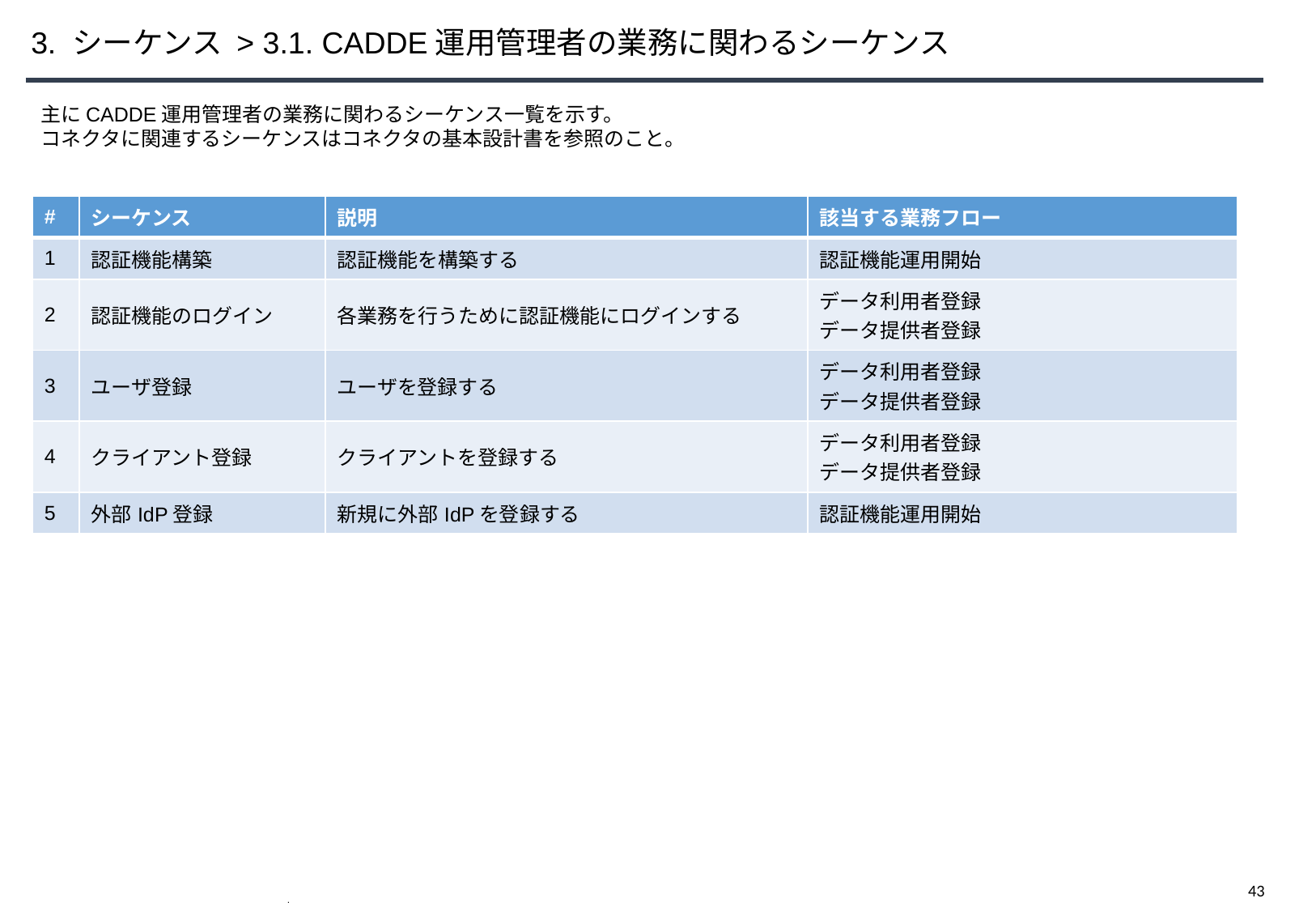

# 3. シーケンス > 3.1. CADDE運用管理者の業務に関わるシーケンス
主にCADDE運用管理者の業務に関わるシーケンス一覧を示す。
コネクタに関連するシーケンスはコネクタの基本設計書を参照のこと。
| # | シーケンス | 説明 | 該当する業務フロー |
| --- | --- | --- | --- |
| 1 | 認証機能構築 | 認証機能を構築する | 認証機能運用開始 |
| 2 | 認証機能のログイン | 各業務を行うために認証機能にログインする | データ利用者登録 データ提供者登録 |
| 3 | ユーザ登録 | ユーザを登録する | データ利用者登録 データ提供者登録 |
| 4 | クライアント登録 | クライアントを登録する | データ利用者登録 データ提供者登録 |
| 5 | 外部IdP登録 | 新規に外部IdPを登録する | 認証機能運用開始 |